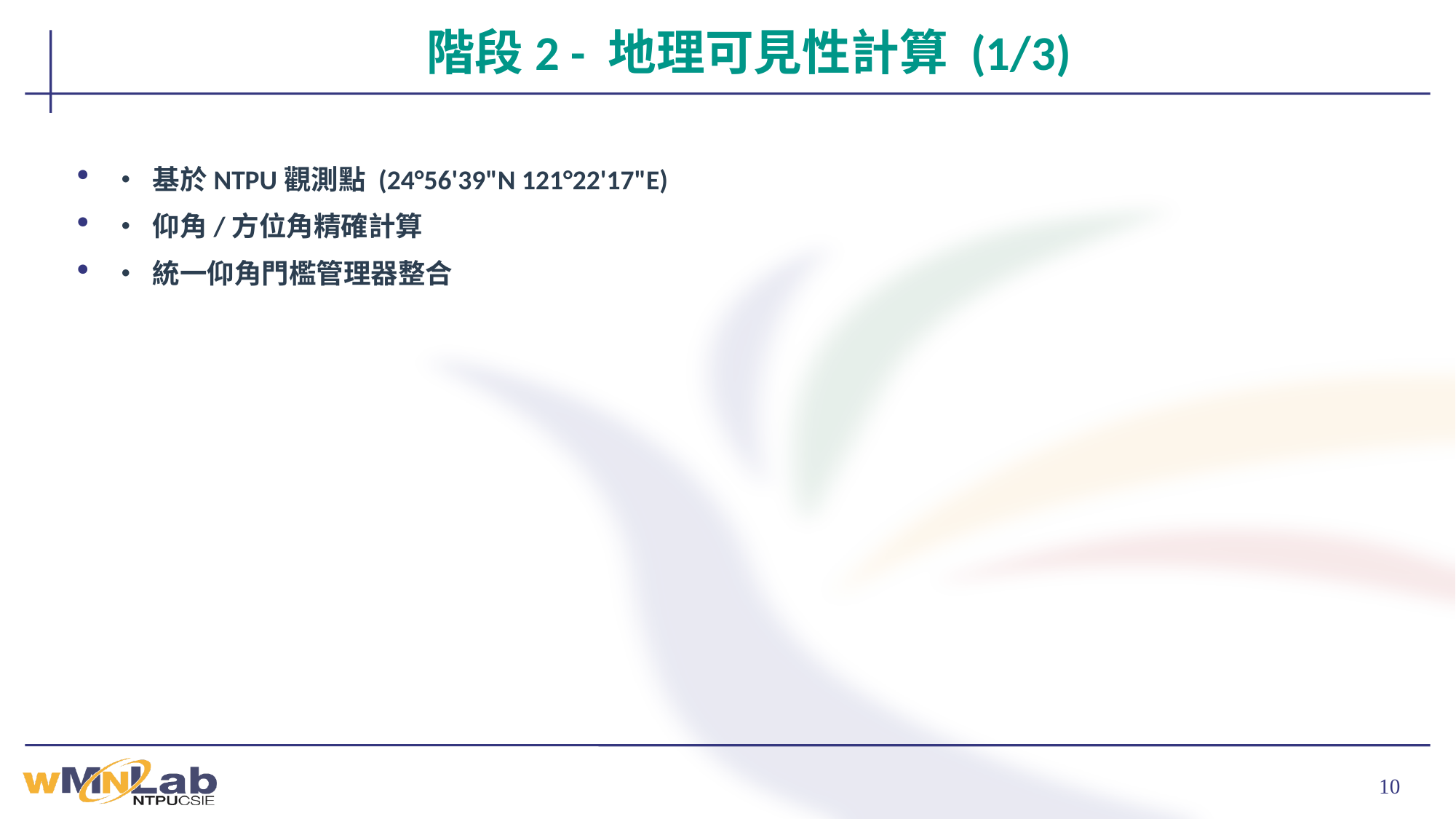

# 階段2 - 地理可見性計算 (1/3)

• 基於NTPU觀測點 (24°56'39"N 121°22'17"E)
• 仰角/方位角精確計算
• 統一仰角門檻管理器整合